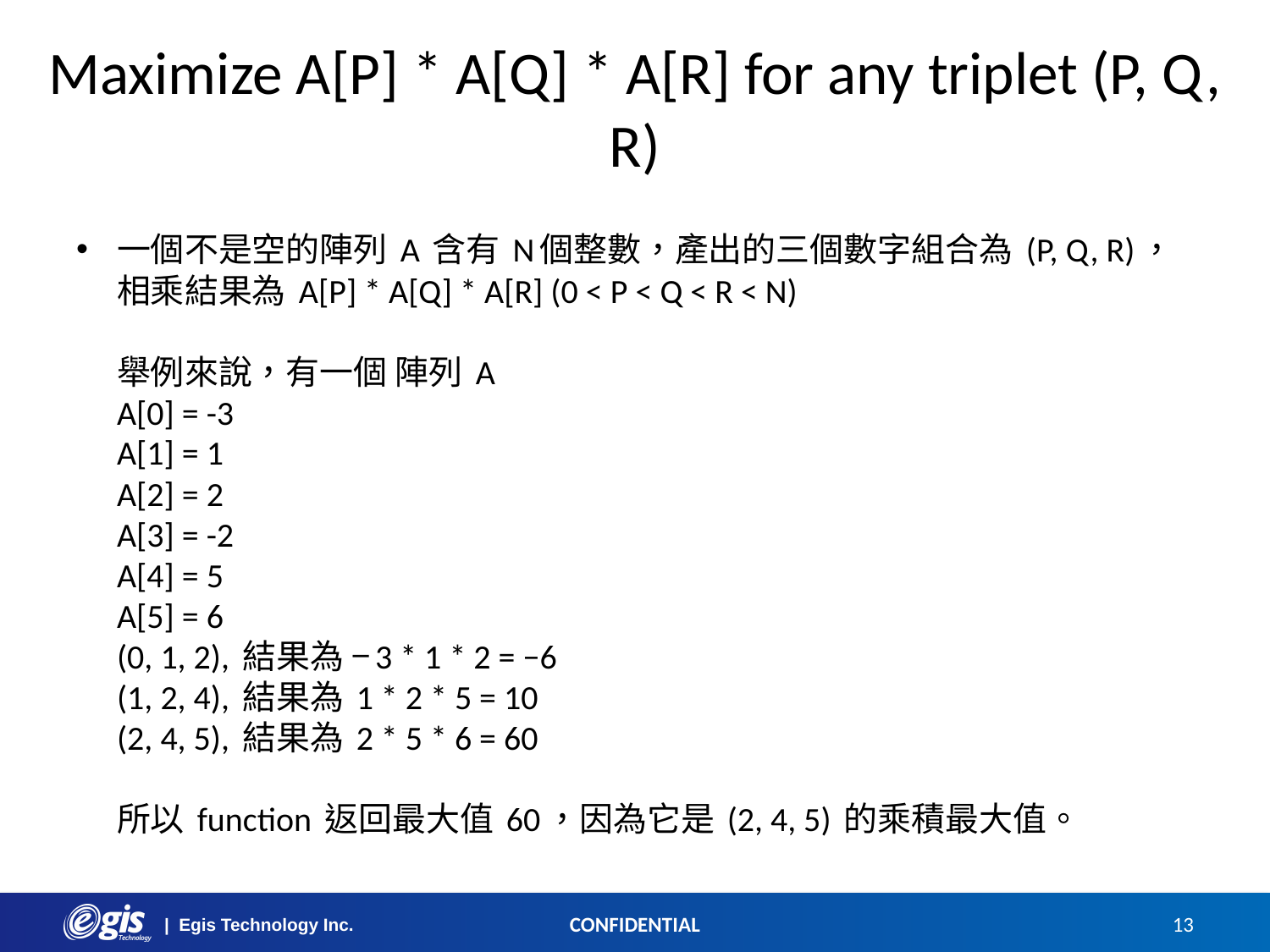

# Maximize A[P] * A[Q] * A[R] for any triplet (P, Q, R)
一個不是空的陣列 A 含有 N個整數，產出的三個數字組合為 (P, Q, R)，相乘結果為 A[P] * A[Q] * A[R] (0 < P < Q < R < N)
舉例來說，有一個 陣列 A
A[0] = -3
A[1] = 1
A[2] = 2
A[3] = -2
A[4] = 5
A[5] = 6
(0, 1, 2), 結果為 −3 * 1 * 2 = −6
(1, 2, 4), 結果為 1 * 2 * 5 = 10
(2, 4, 5), 結果為 2 * 5 * 6 = 60
所以 function 返回最大值 60，因為它是 (2, 4, 5) 的乘積最大值。